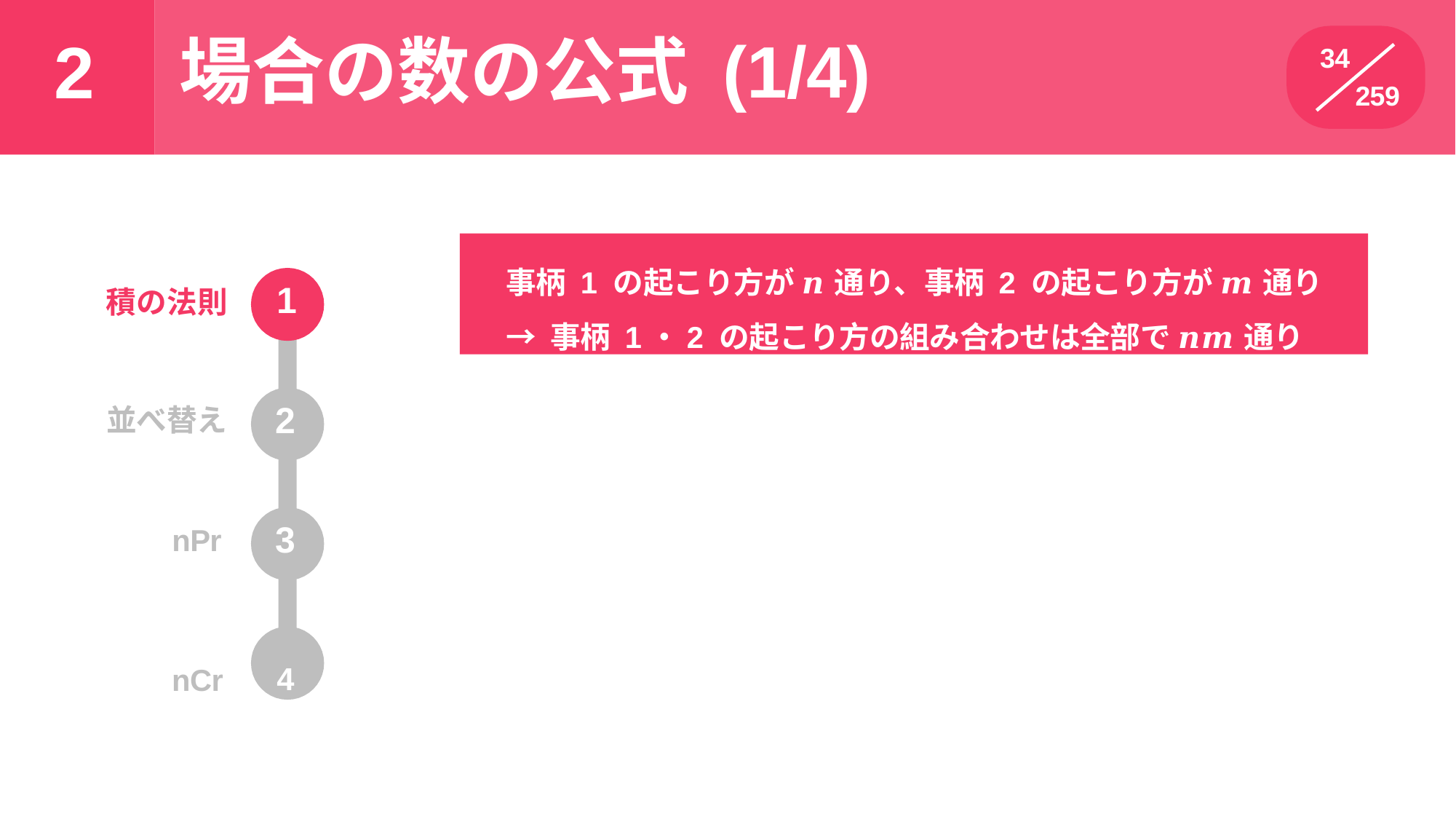

場合の数の公式 (1/4)
# 2
34
259
事柄 1 の起こり方が 𝒏 通り、事柄 2 の起こり方が 𝒎 通り
→ 事柄 1・2 の起こり方の組み合わせは全部で 𝒏𝒎 通り

積の法則	1
2
並べ替え

3
nPr

nCr	4